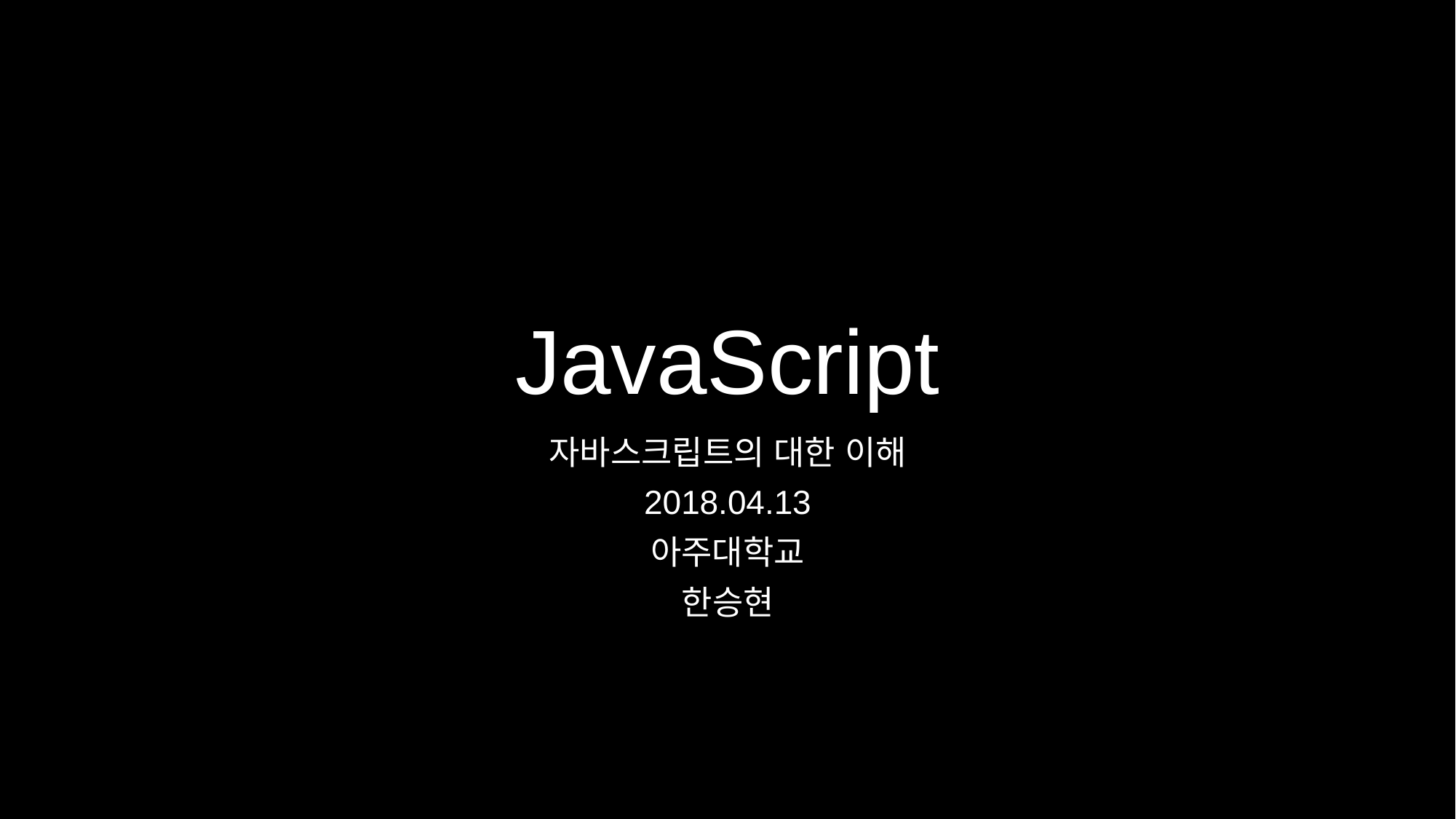

# JavaScript
자바스크립트의 대한 이해
2018.04.13
아주대학교
한승현